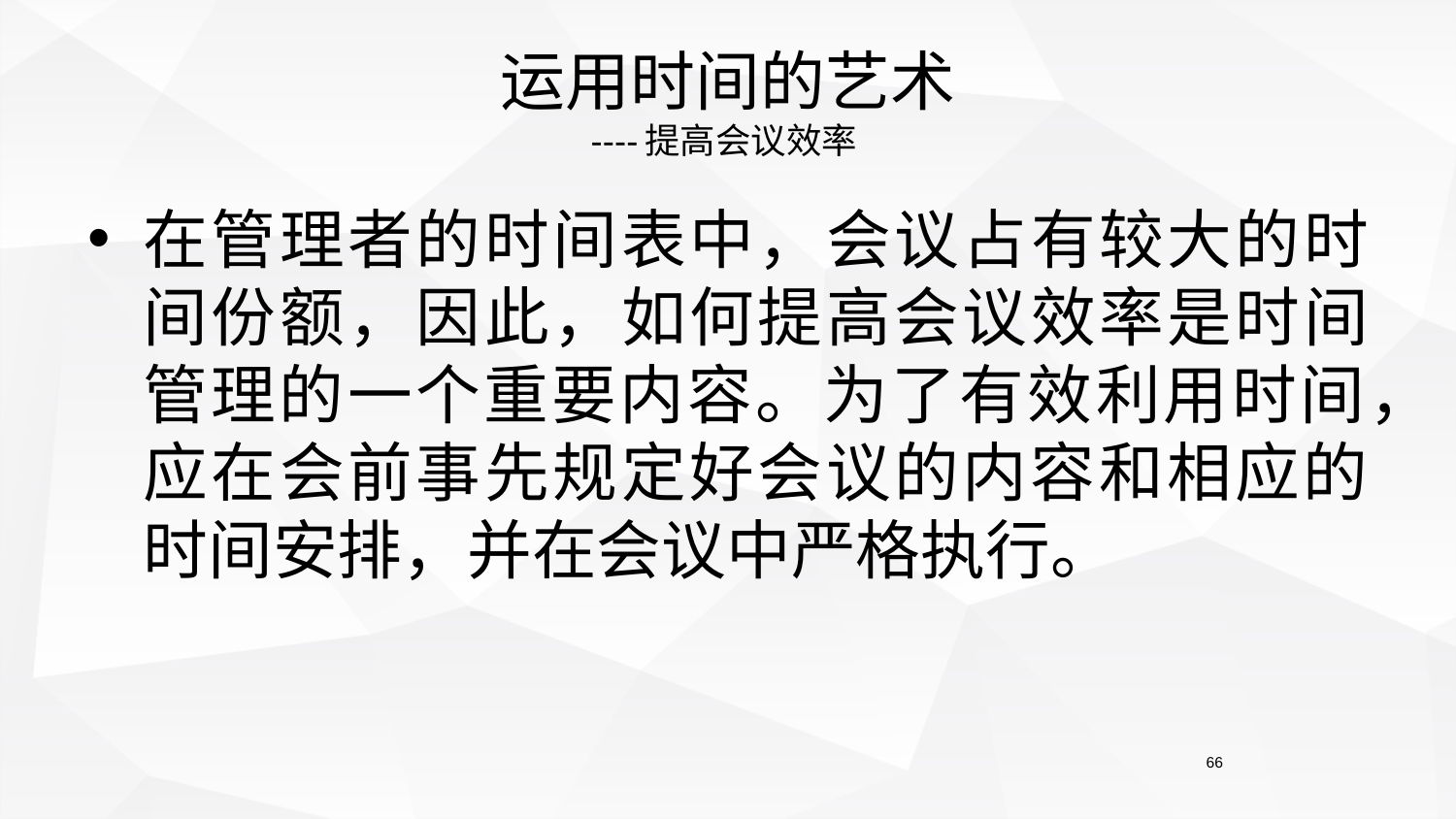

# 运用时间的艺术 ----提高会议效率
在管理者的时间表中，会议占有较大的时间份额，因此，如何提高会议效率是时间管理的一个重要内容。为了有效利用时间，应在会前事先规定好会议的内容和相应的时间安排，并在会议中严格执行。
66